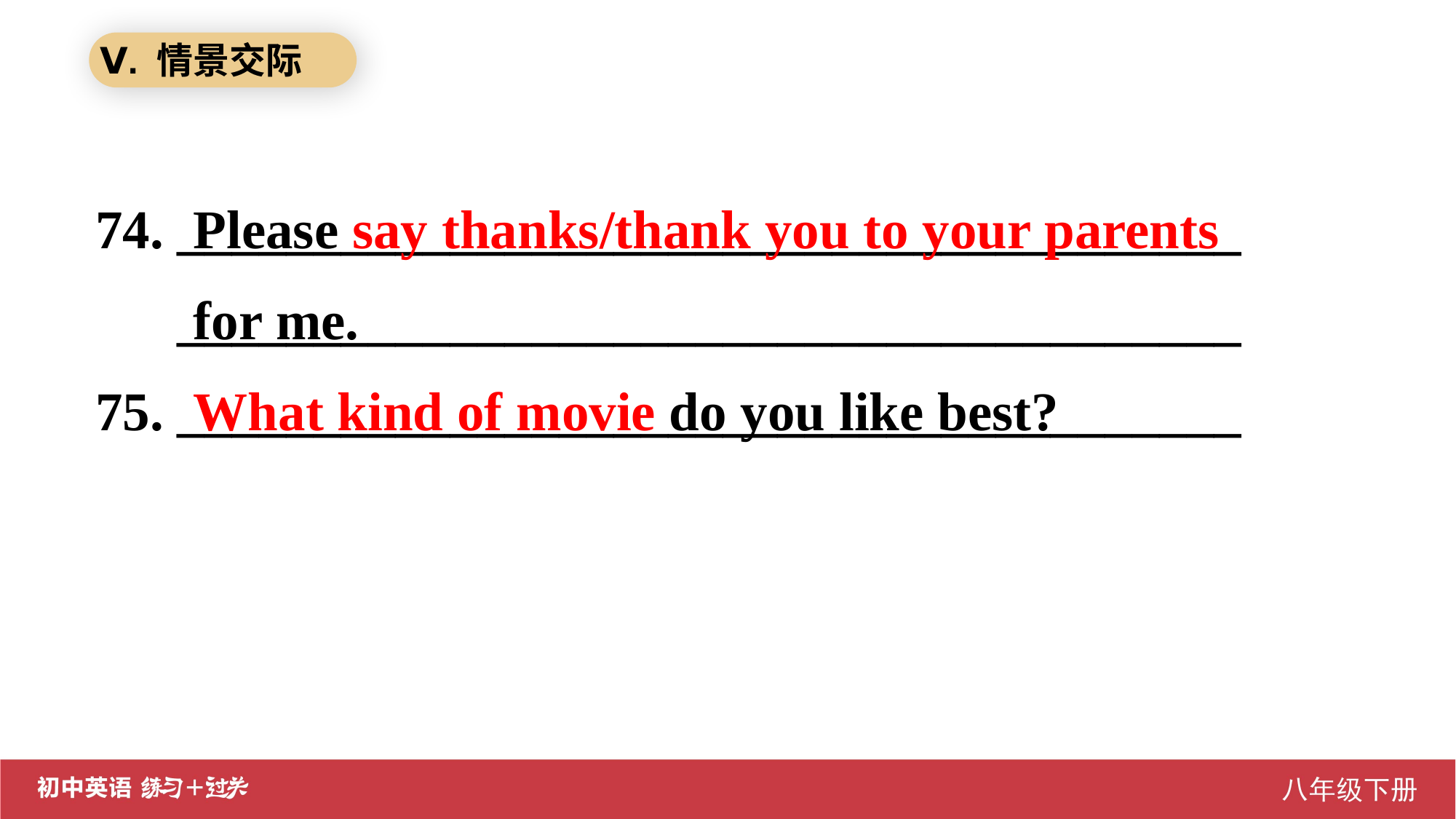

Ⅴ. 情景交际
74. _______________________________________
      _______________________________________
75. _______________________________________
Please say thanks/thank you to your parents
for me.
What kind of movie do you like best?